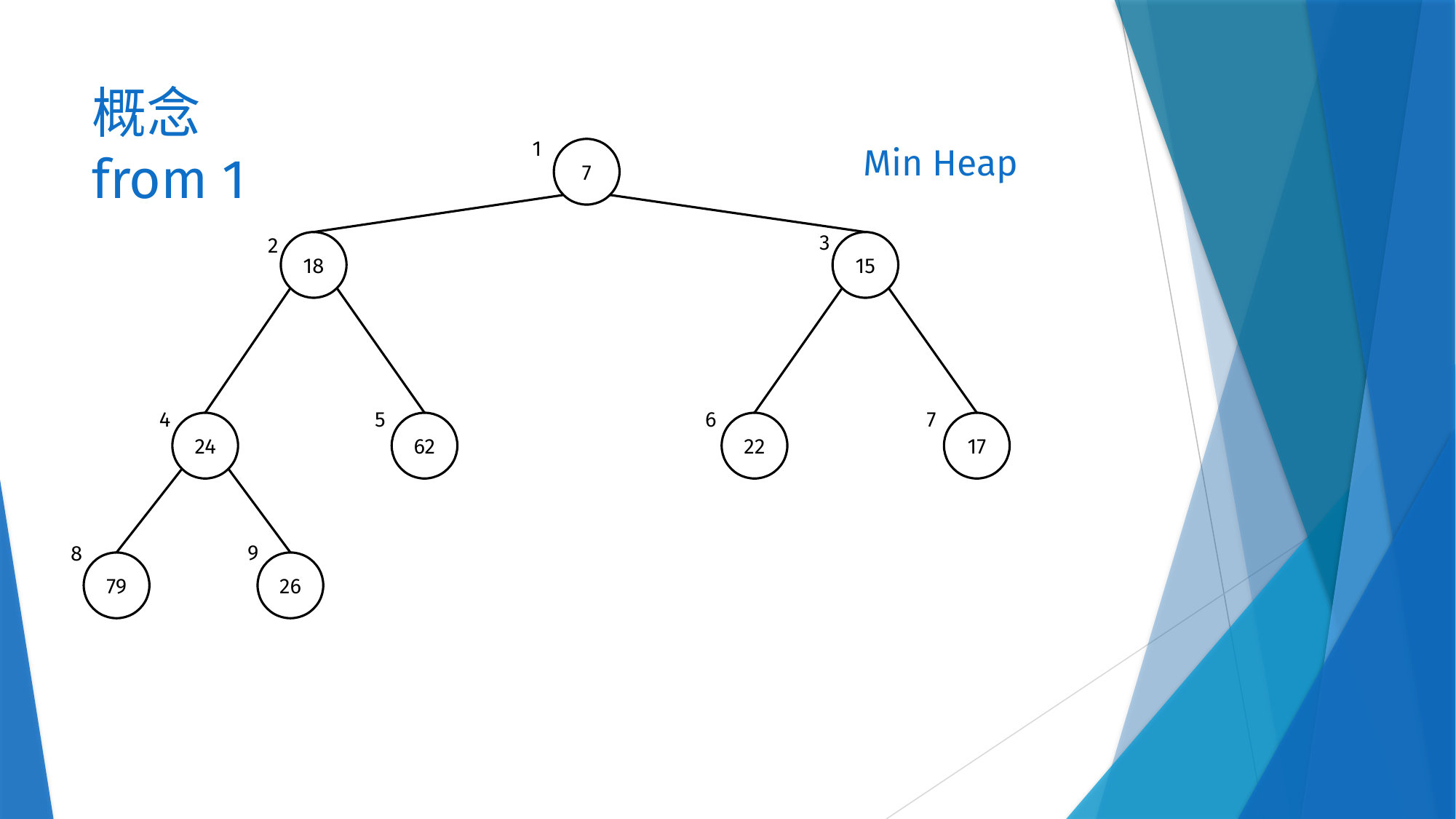

# 概念 from 1
1
Min Heap
7
3
2
18
15
5
6
7
4
62
24
17
22
9
8
26
79